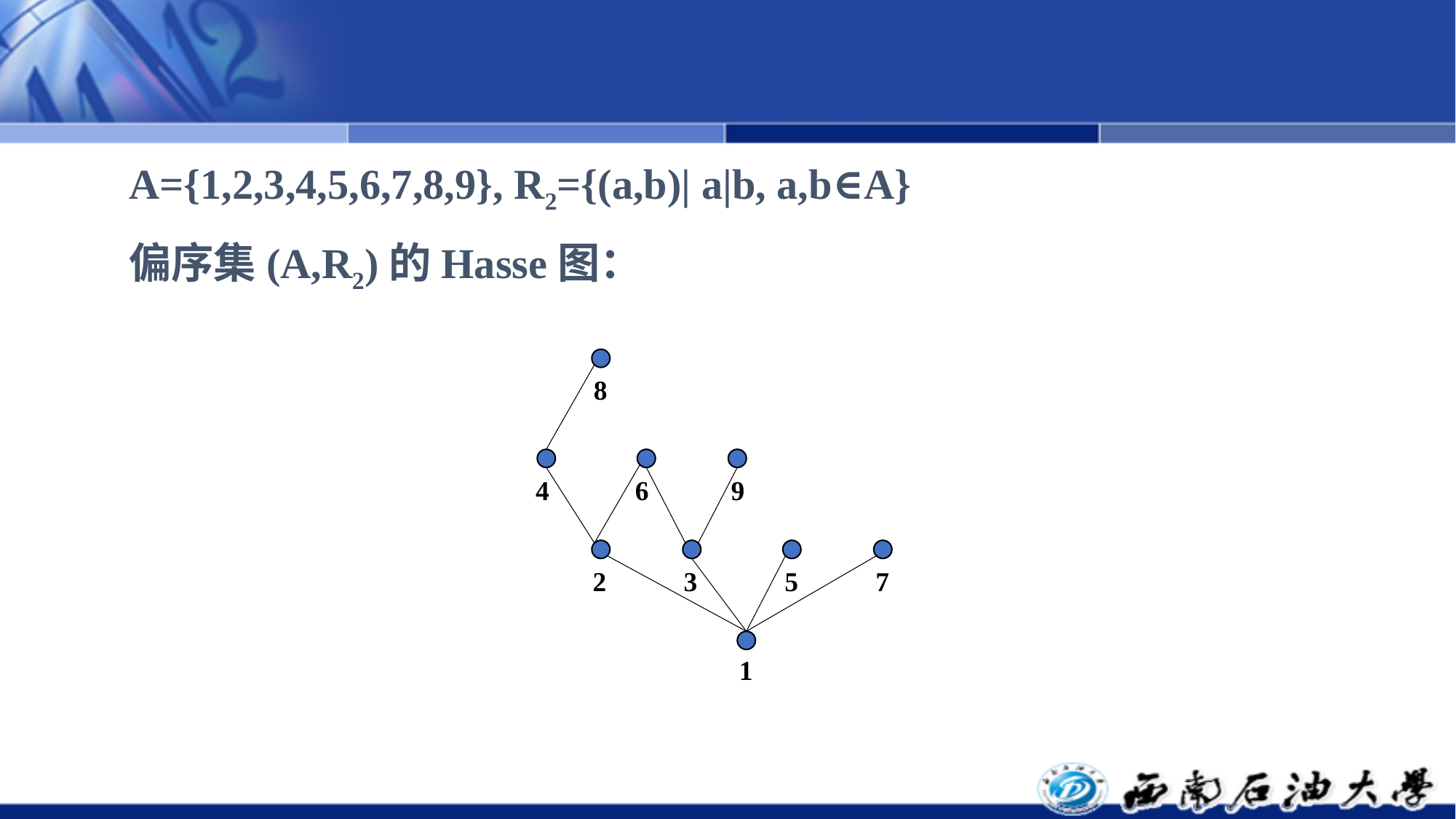

A={1,2,3,4,5,6,7,8,9}, R2={(a,b)| a|b, a,b∈A}
偏序集(A,R2)的Hasse图：

8

4
6
9

2
3
5
7

1